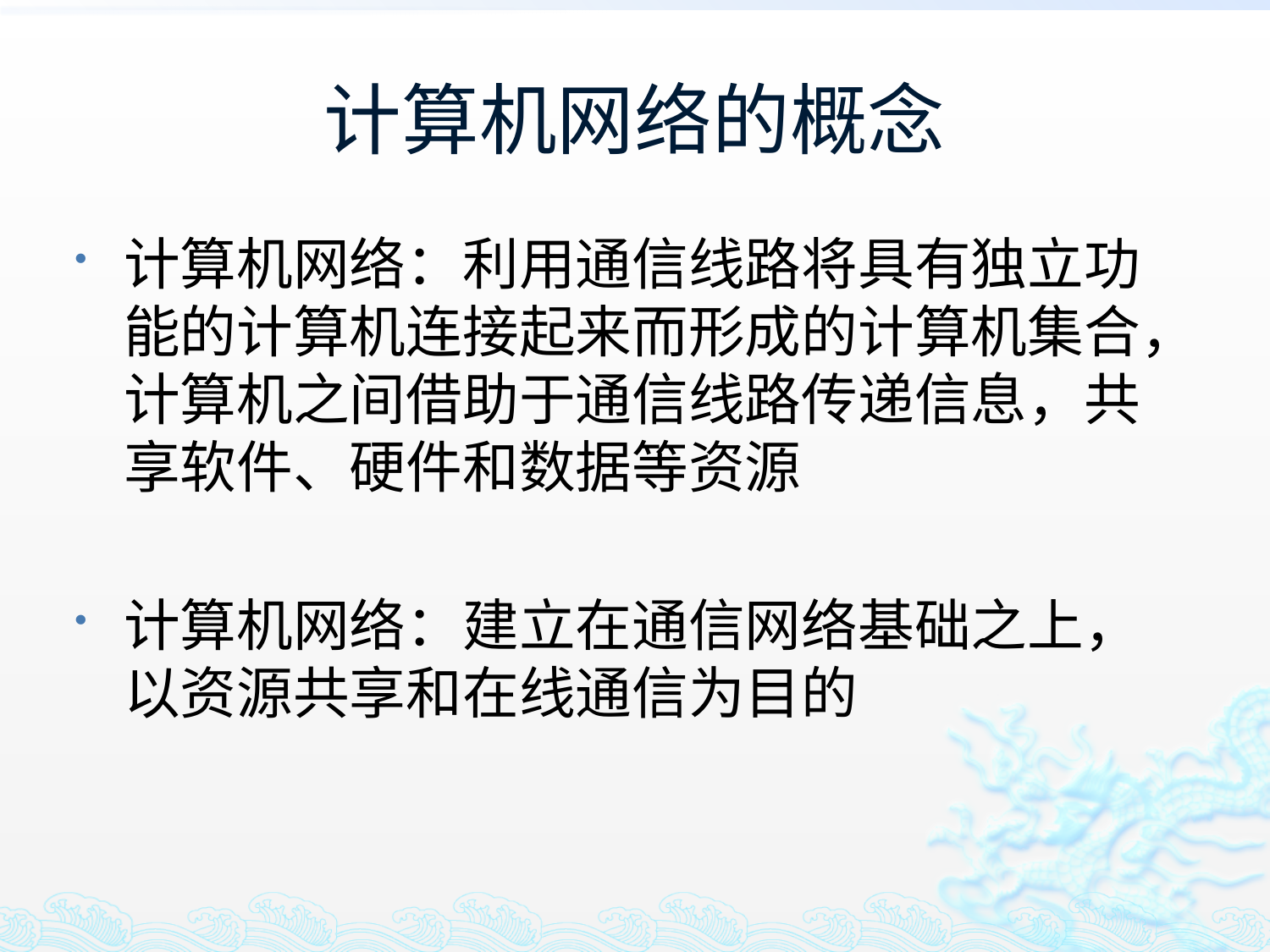

# 计算机网络的概念
计算机网络：利用通信线路将具有独立功能的计算机连接起来而形成的计算机集合，计算机之间借助于通信线路传递信息，共享软件、硬件和数据等资源

计算机网络：建立在通信网络基础之上，以资源共享和在线通信为目的